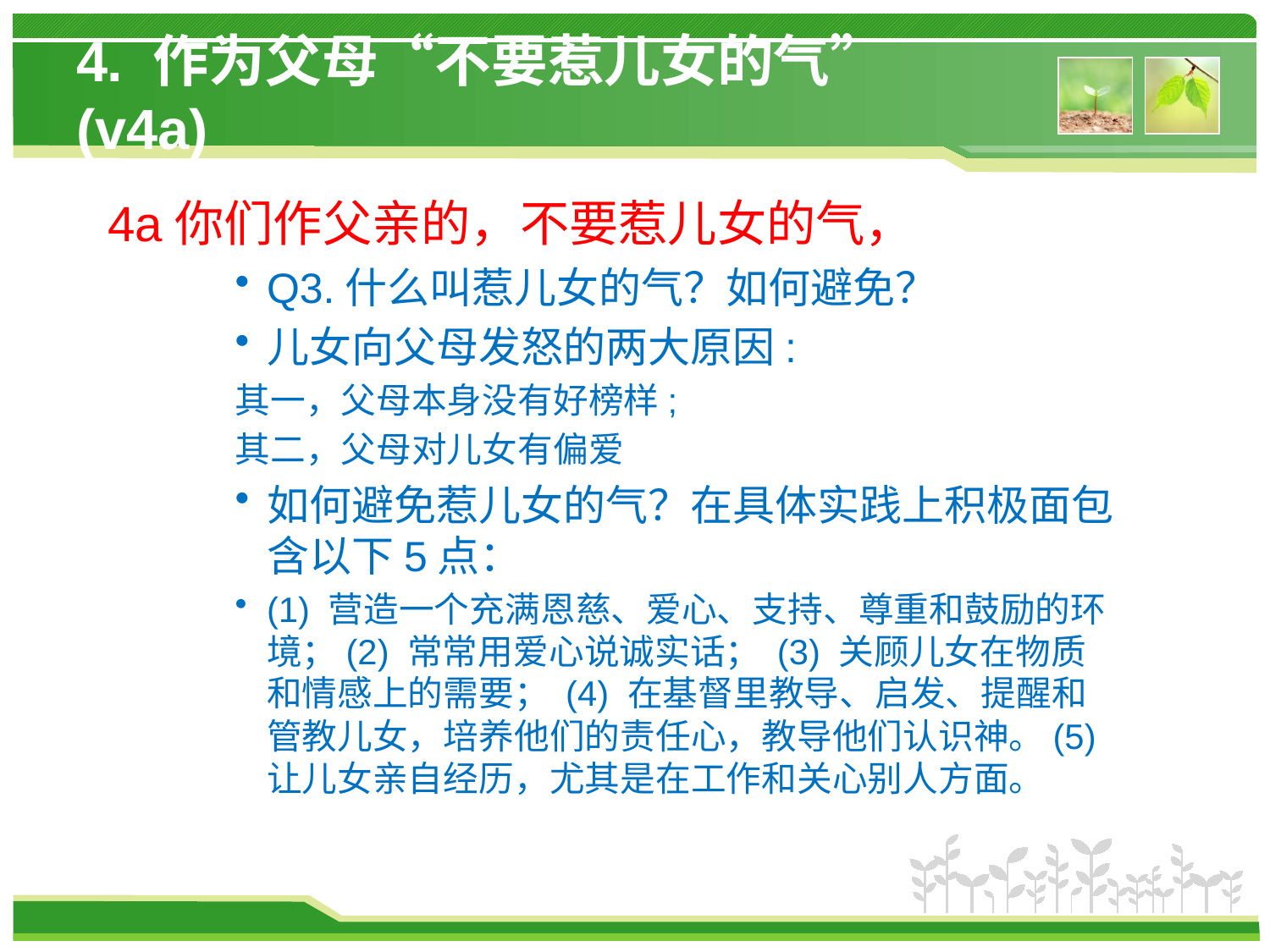

# 4. 作为父母“不要惹儿女的气” (v4a)
4a你们作父亲的，不要惹儿女的气，
Q3.什么叫惹儿女的气？如何避免？
儿女向父母发怒的两大原因:
其一，父母本身没有好榜样;
其二，父母对儿女有偏爱
如何避免惹儿女的气？在具体实践上积极面包含以下5点：
(1) 营造一个充满恩慈、爱心、支持、尊重和鼓励的环境；(2) 常常用爱心说诚实话； (3) 关顾儿女在物质和情感上的需要； (4) 在基督里教导、启发、提醒和管教儿女，培养他们的责任心，教导他们认识神。(5) 让儿女亲自经历，尤其是在工作和关心别人方面。